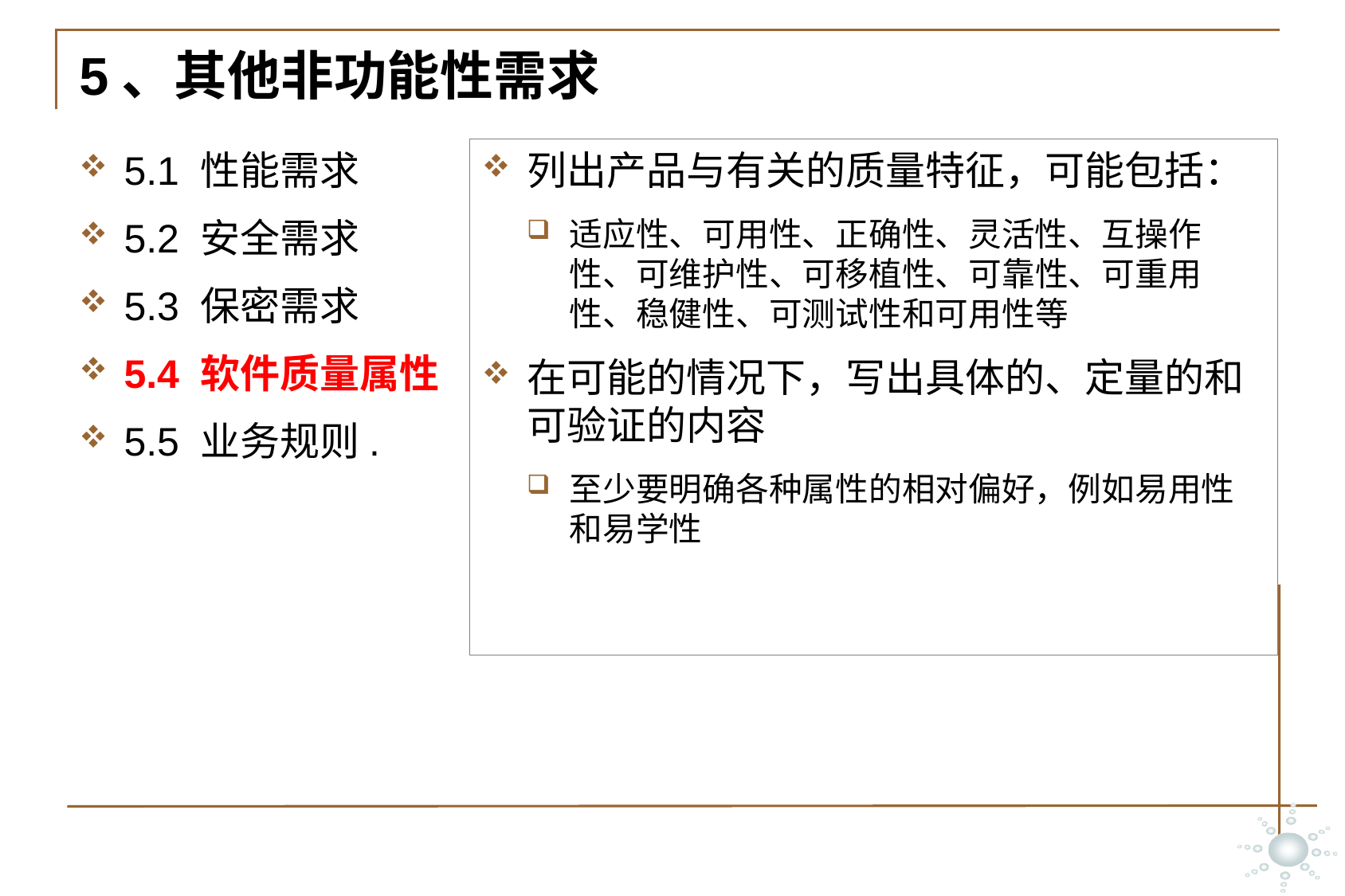

# 5、其他非功能性需求
5.1 性能需求
5.2 安全需求
5.3 保密需求
5.4 软件质量属性
5.5 业务规则.
列出产品与有关的质量特征，可能包括：
适应性、可用性、正确性、灵活性、互操作性、可维护性、可移植性、可靠性、可重用性、稳健性、可测试性和可用性等
在可能的情况下，写出具体的、定量的和可验证的内容
至少要明确各种属性的相对偏好，例如易用性和易学性
38